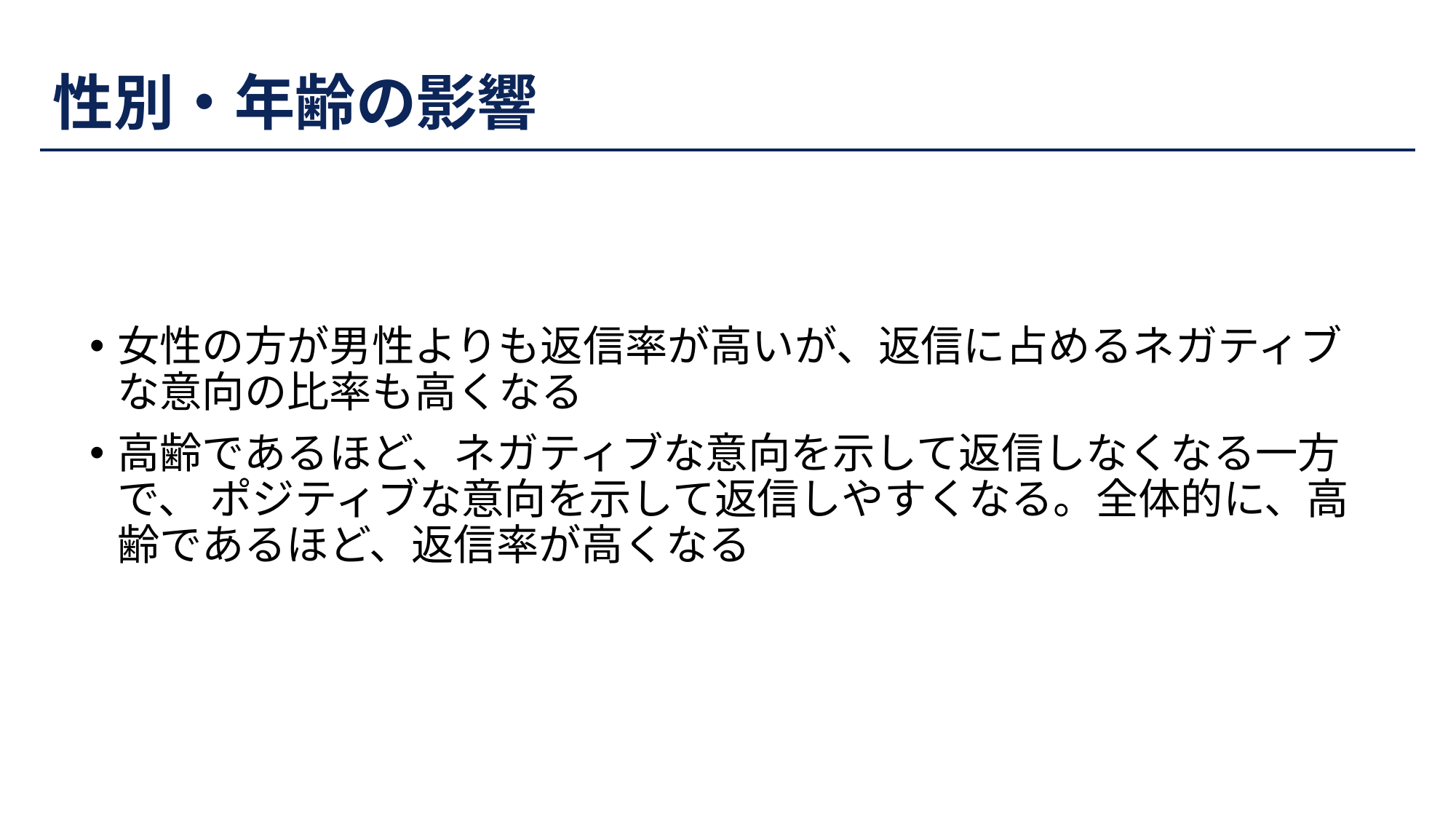

# 性別・年齢の影響
女性の方が男性よりも返信率が高いが、返信に占めるネガティブな意向の比率も高くなる
高齢であるほど、ネガティブな意向を示して返信しなくなる一方で、 ポジティブな意向を示して返信しやすくなる。全体的に、高齢であるほど、返信率が高くなる